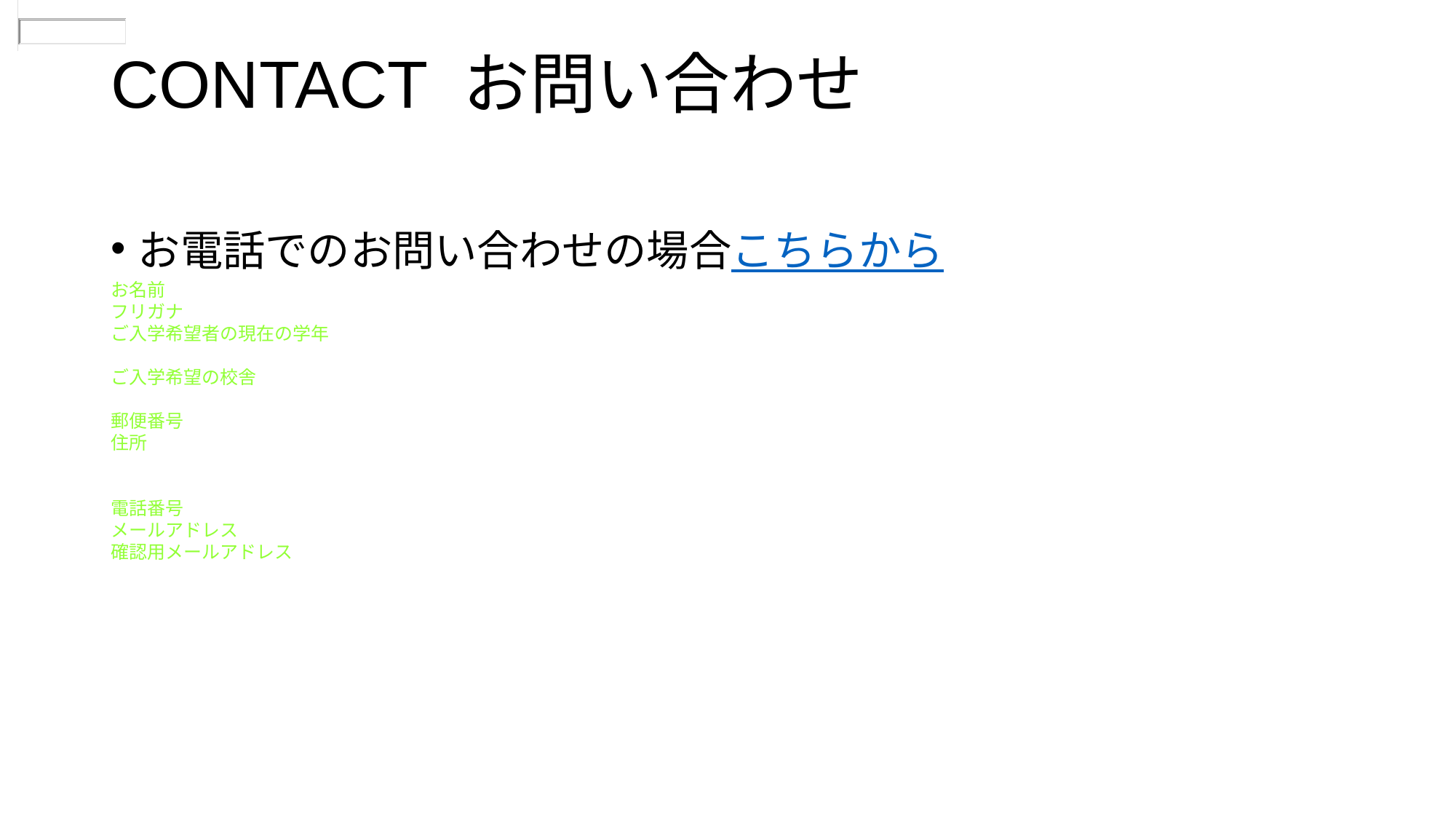

# CONTACT お問い合わせ
お電話でのお問い合わせの場合こちらから
お名前必 須
フリガナ必 須
ご入学希望者の現在の学年必 須

ご入学希望の校舎必 須

郵便番号必 須
住所必 須

電話番号必 須
メールアドレス必 須
確認用メールアドレス必 須